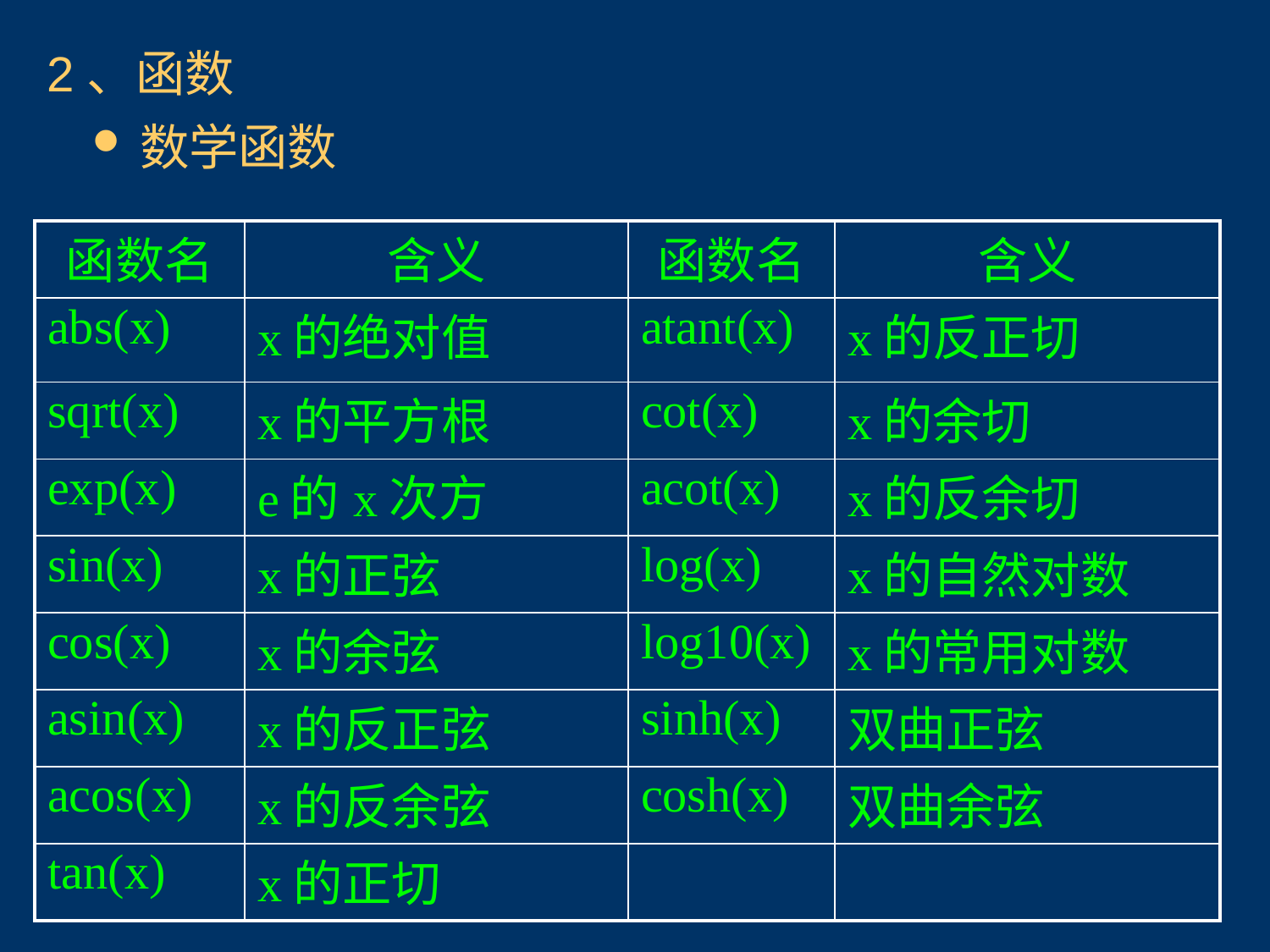

# 2、函数
数学函数

| 函数名 | 含义 | 函数名 | 含义 |
| --- | --- | --- | --- |
| abs(x) | x的绝对值 | atant(x) | x的反正切 |
| sqrt(x) | x的平方根 | cot(x) | x的余切 |
| exp(x) | e的x次方 | acot(x) | x的反余切 |
| sin(x) | x的正弦 | log(x) | x的自然对数 |
| cos(x) | x的余弦 | log10(x) | x的常用对数 |
| asin(x) | x的反正弦 | sinh(x) | 双曲正弦 |
| acos(x) | x的反余弦 | cosh(x) | 双曲余弦 |
| tan(x) | x的正切 |  |  |